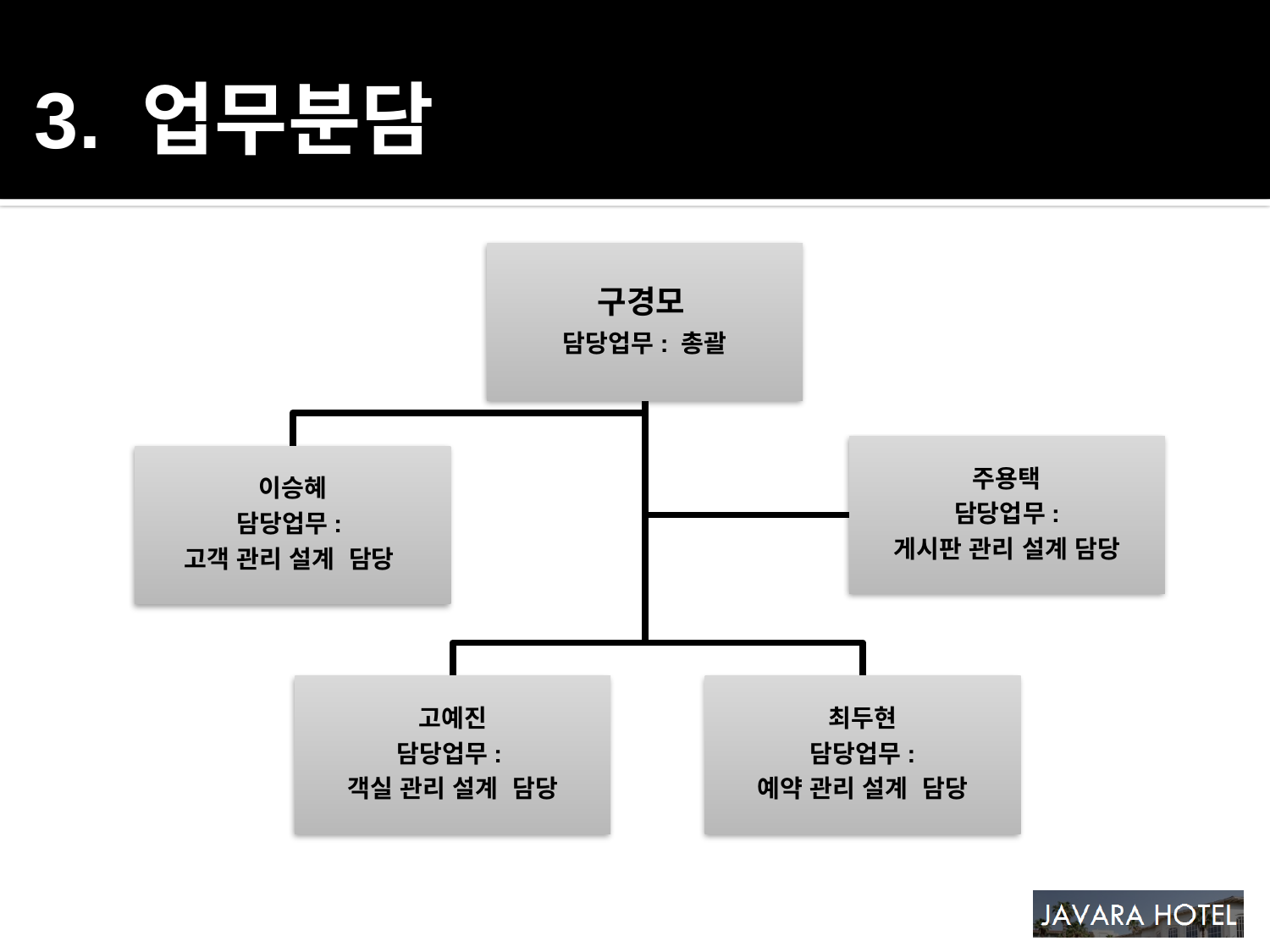

3. 업무분담
구경모
담당업무: 총괄
이승혜
담당업무:
고객 관리 설계  담당
고예진
담당업무:
객실 관리 설계  담당
최두현
담당업무:
예약 관리 설계  담당
주용택
담당업무:
게시판 관리 설계 담당